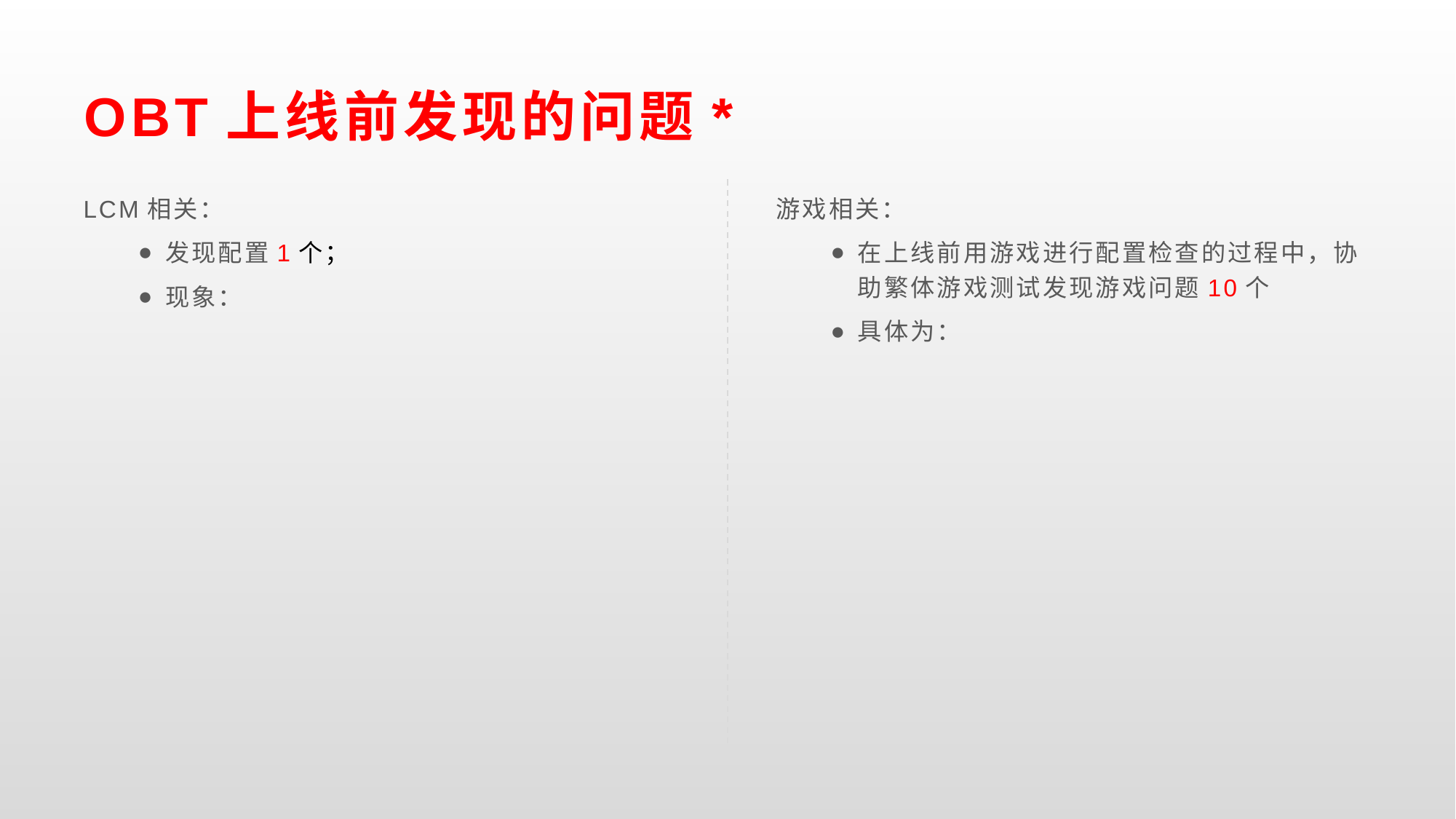

# OBT上线前发现的问题*
LCM相关：
发现配置1个；
现象：

游戏相关：
在上线前用游戏进行配置检查的过程中，协助繁体游戏测试发现游戏问题10个
具体为：